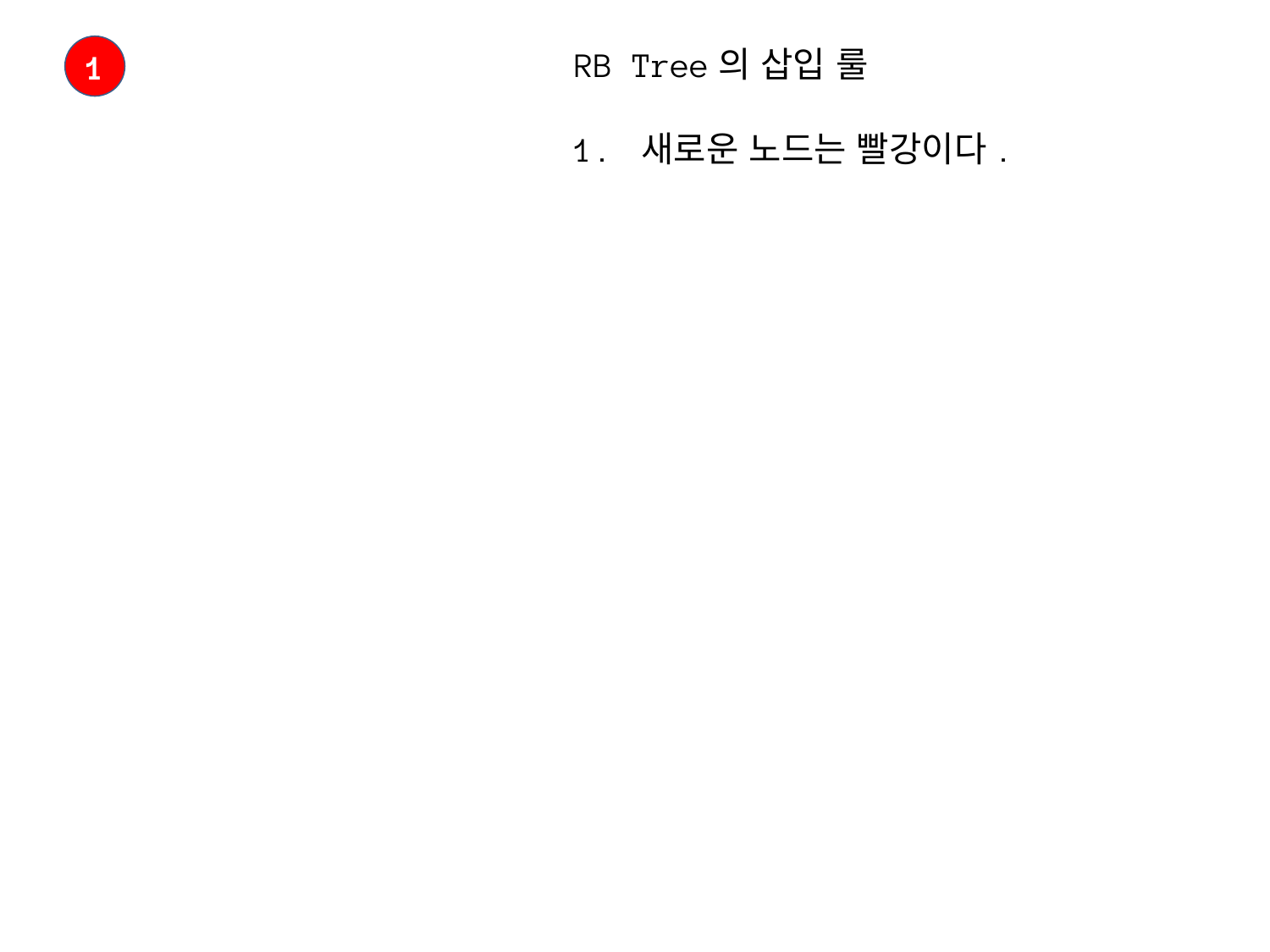

1
RB Tree의 삽입 룰

1. 새로운 노드는 빨강이다.